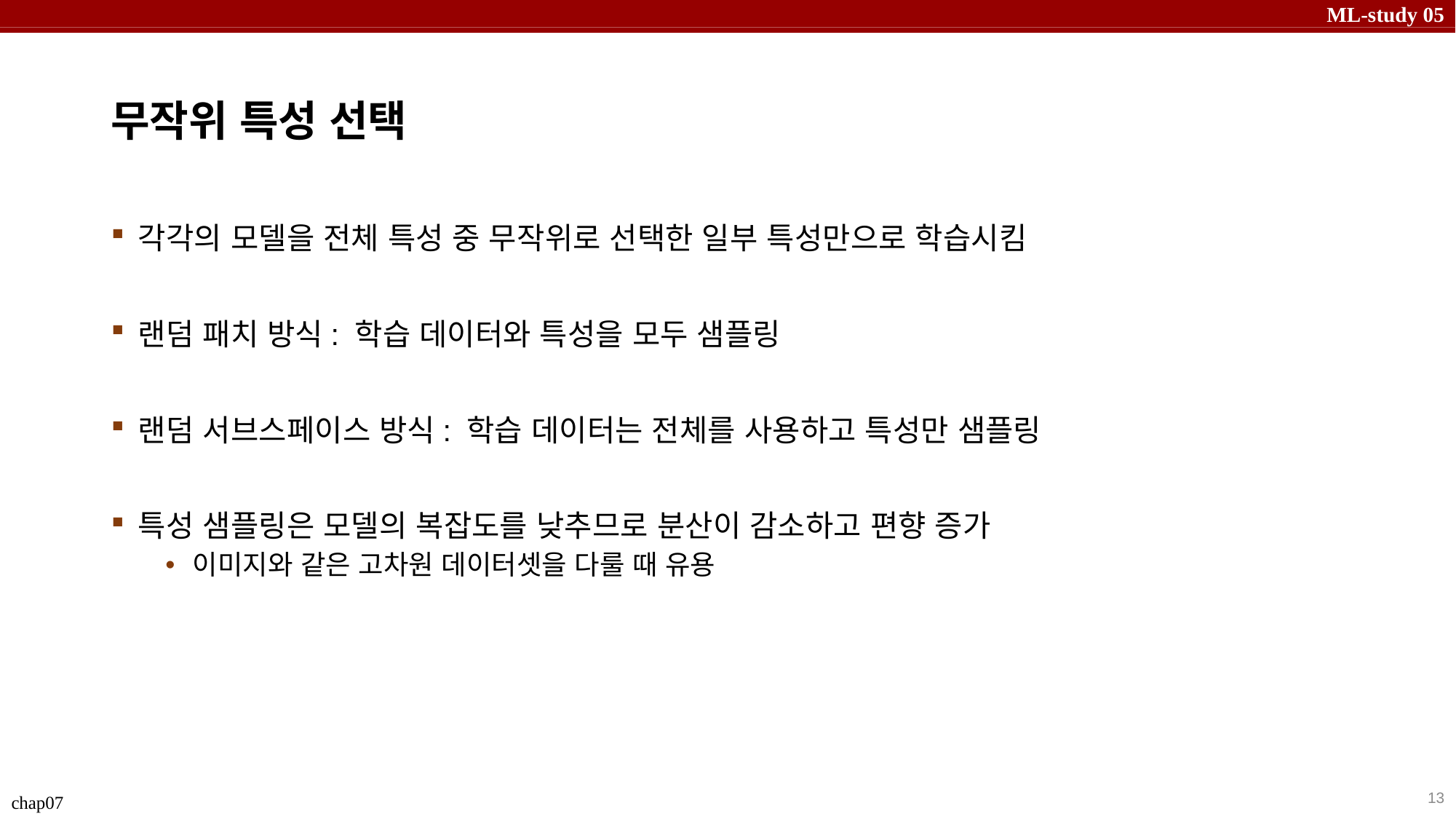

# 무작위 특성 선택
각각의 모델을 전체 특성 중 무작위로 선택한 일부 특성만으로 학습시킴

랜덤 패치 방식: 학습 데이터와 특성을 모두 샘플링

랜덤 서브스페이스 방식: 학습 데이터는 전체를 사용하고 특성만 샘플링

특성 샘플링은 모델의 복잡도를 낮추므로 분산이 감소하고 편향 증가
이미지와 같은 고차원 데이터셋을 다룰 때 유용
13